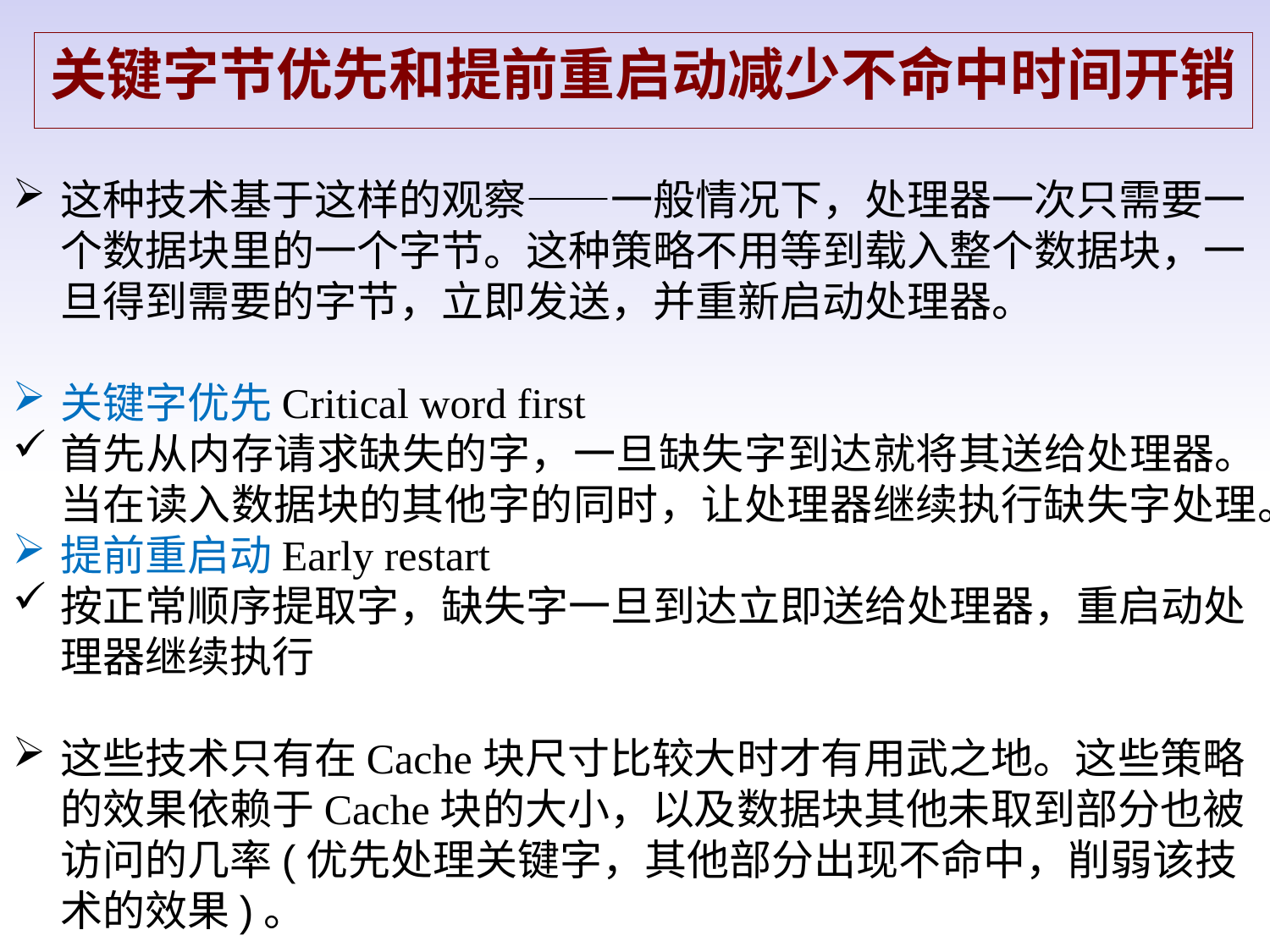

关键字节优先和提前重启动减少不命中时间开销
这种技术基于这样的观察——一般情况下，处理器一次只需要一个数据块里的一个字节。这种策略不用等到载入整个数据块，一旦得到需要的字节，立即发送，并重新启动处理器。

关键字优先Critical word first
首先从内存请求缺失的字，一旦缺失字到达就将其送给处理器。当在读入数据块的其他字的同时，让处理器继续执行缺失字处理。
提前重启动Early restart
按正常顺序提取字，缺失字一旦到达立即送给处理器，重启动处理器继续执行

这些技术只有在Cache块尺寸比较大时才有用武之地。这些策略的效果依赖于Cache块的大小，以及数据块其他未取到部分也被访问的几率(优先处理关键字，其他部分出现不命中，削弱该技术的效果)。